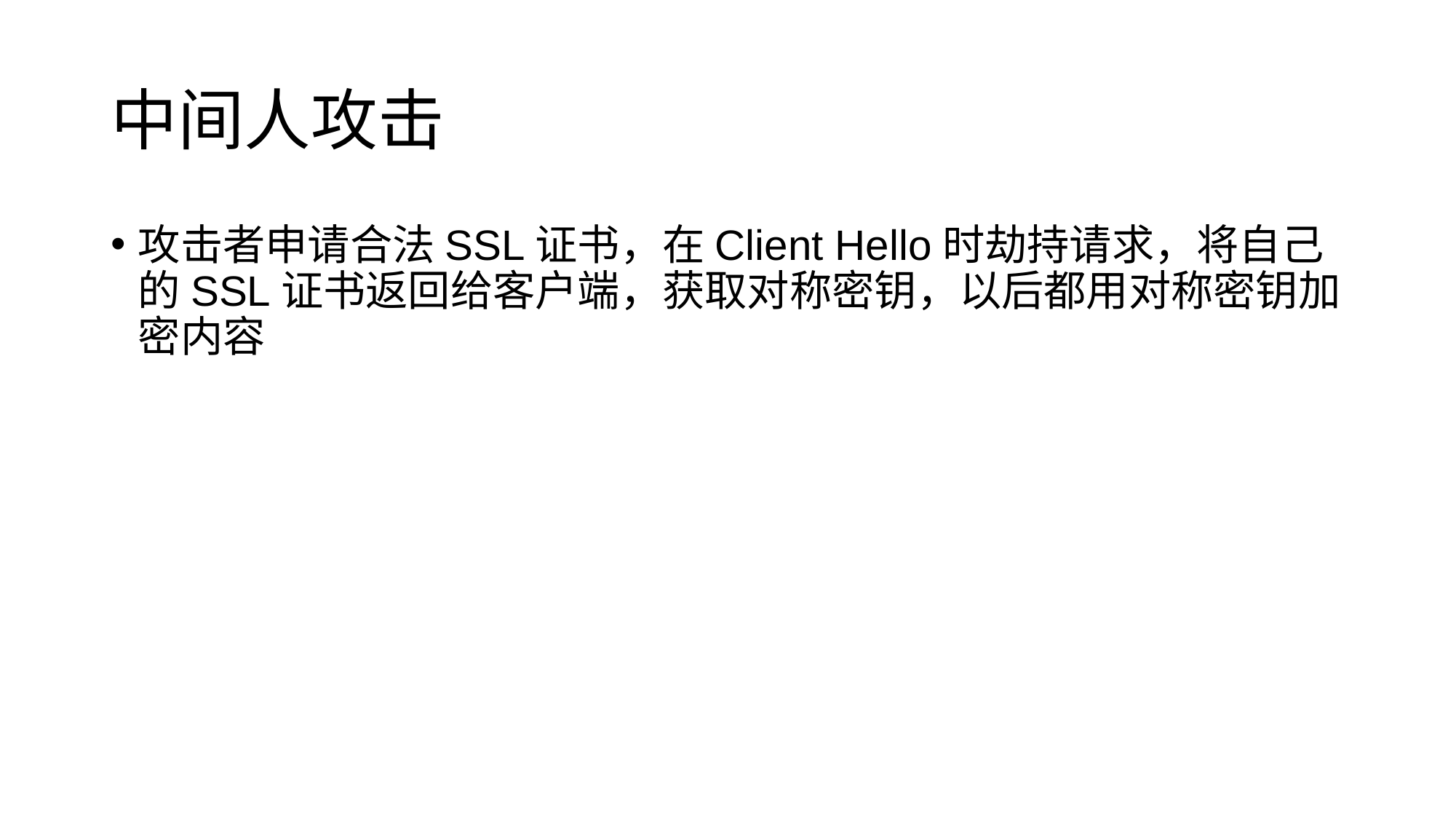

# 中间人攻击
攻击者申请合法SSL证书，在Client Hello时劫持请求，将自己的SSL证书返回给客户端，获取对称密钥，以后都用对称密钥加密内容